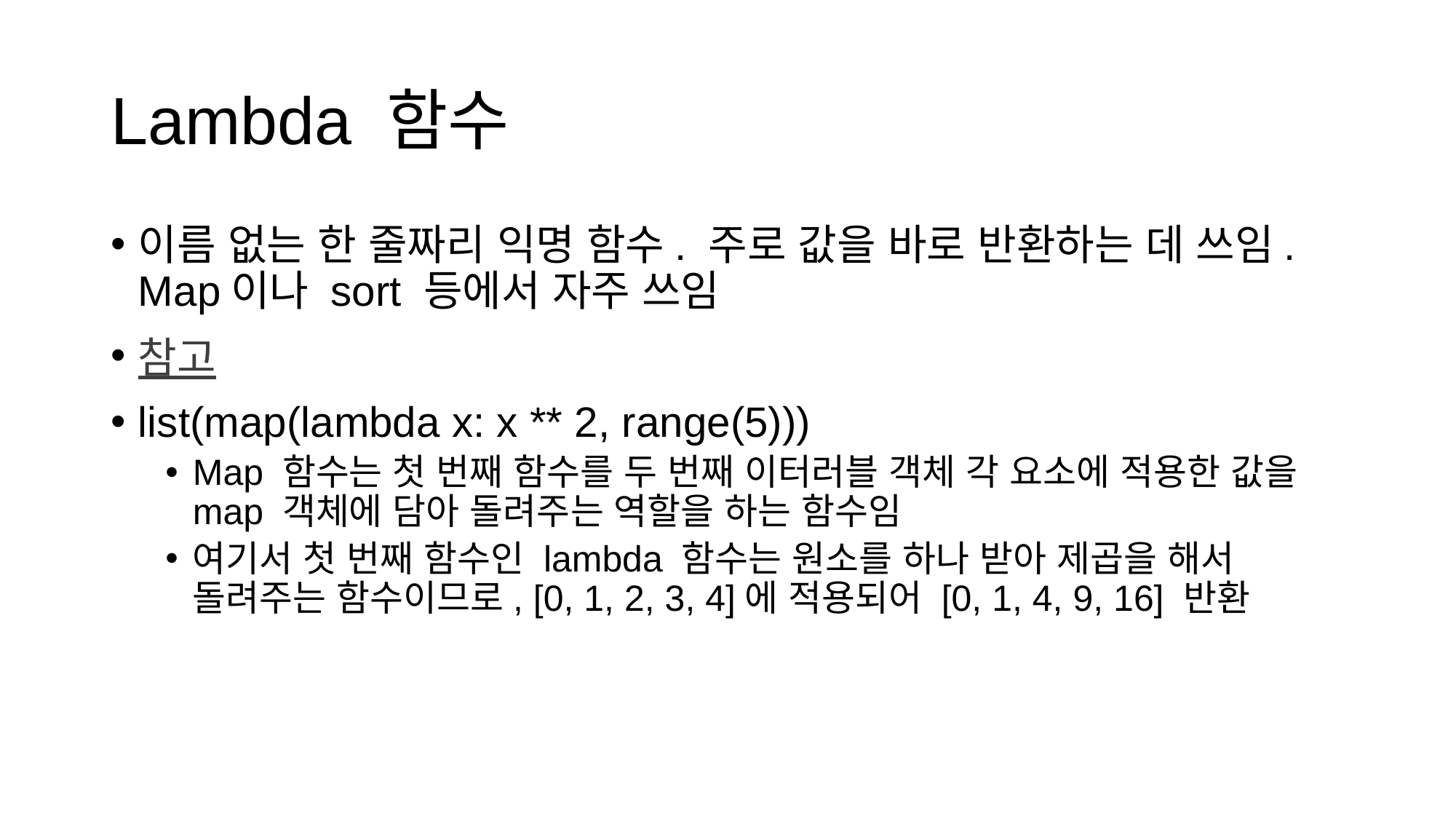

# Lambda 함수
이름 없는 한 줄짜리 익명 함수. 주로 값을 바로 반환하는 데 쓰임. Map이나 sort 등에서 자주 쓰임
참고
list(map(lambda x: x ** 2, range(5)))
Map 함수는 첫 번째 함수를 두 번째 이터러블 객체 각 요소에 적용한 값을 map 객체에 담아 돌려주는 역할을 하는 함수임
여기서 첫 번째 함수인 lambda 함수는 원소를 하나 받아 제곱을 해서 돌려주는 함수이므로, [0, 1, 2, 3, 4]에 적용되어 [0, 1, 4, 9, 16] 반환